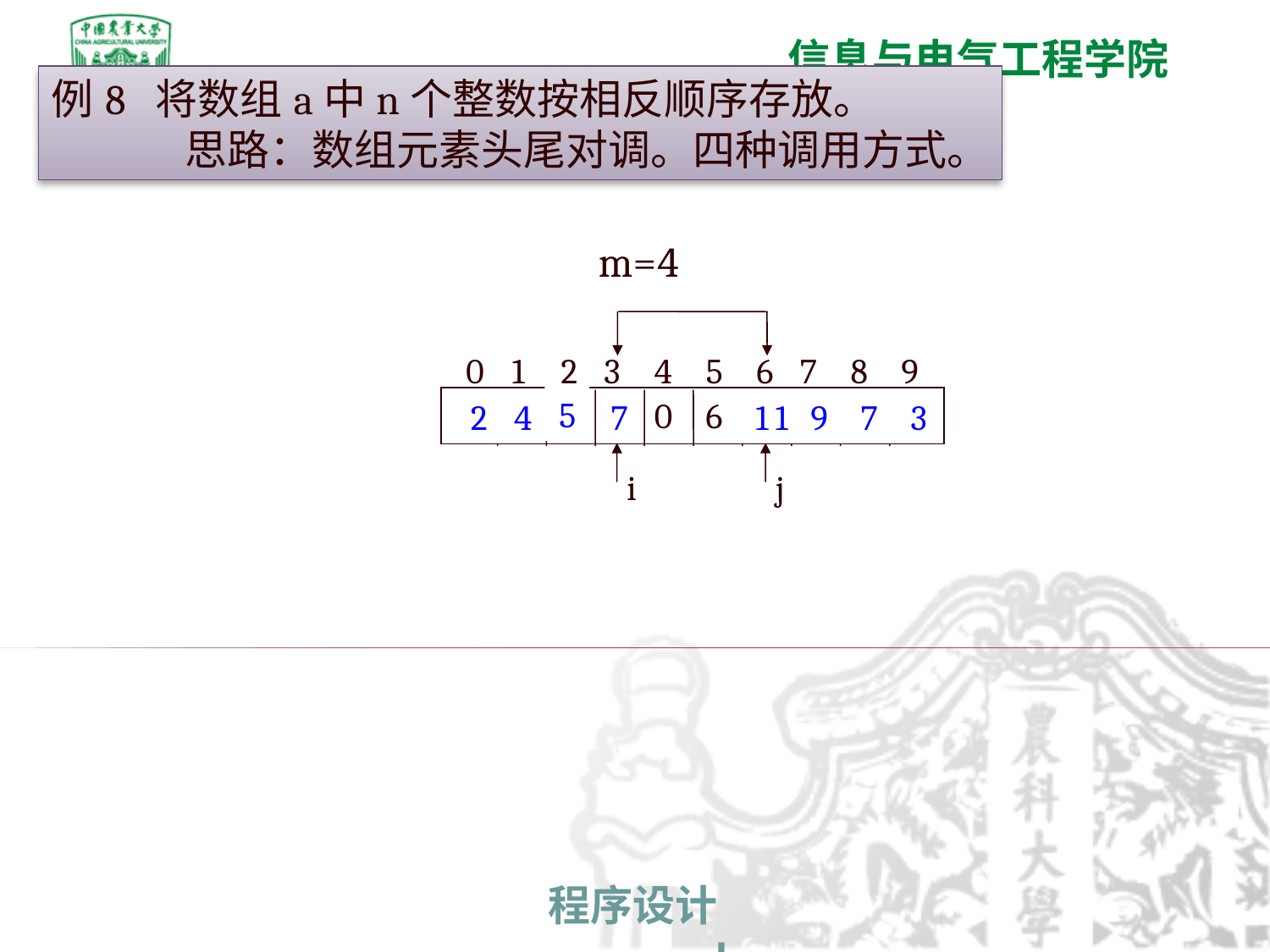

例8  将数组a中n个整数按相反顺序存放。
             思路：数组元素头尾对调。四种调用方式。
m=4

i

j
0   1    2   3    4    5    6   7    8    9
 3    7   9   11  0    6    7    5     4   2

5
9
2
3
4
7
7
11